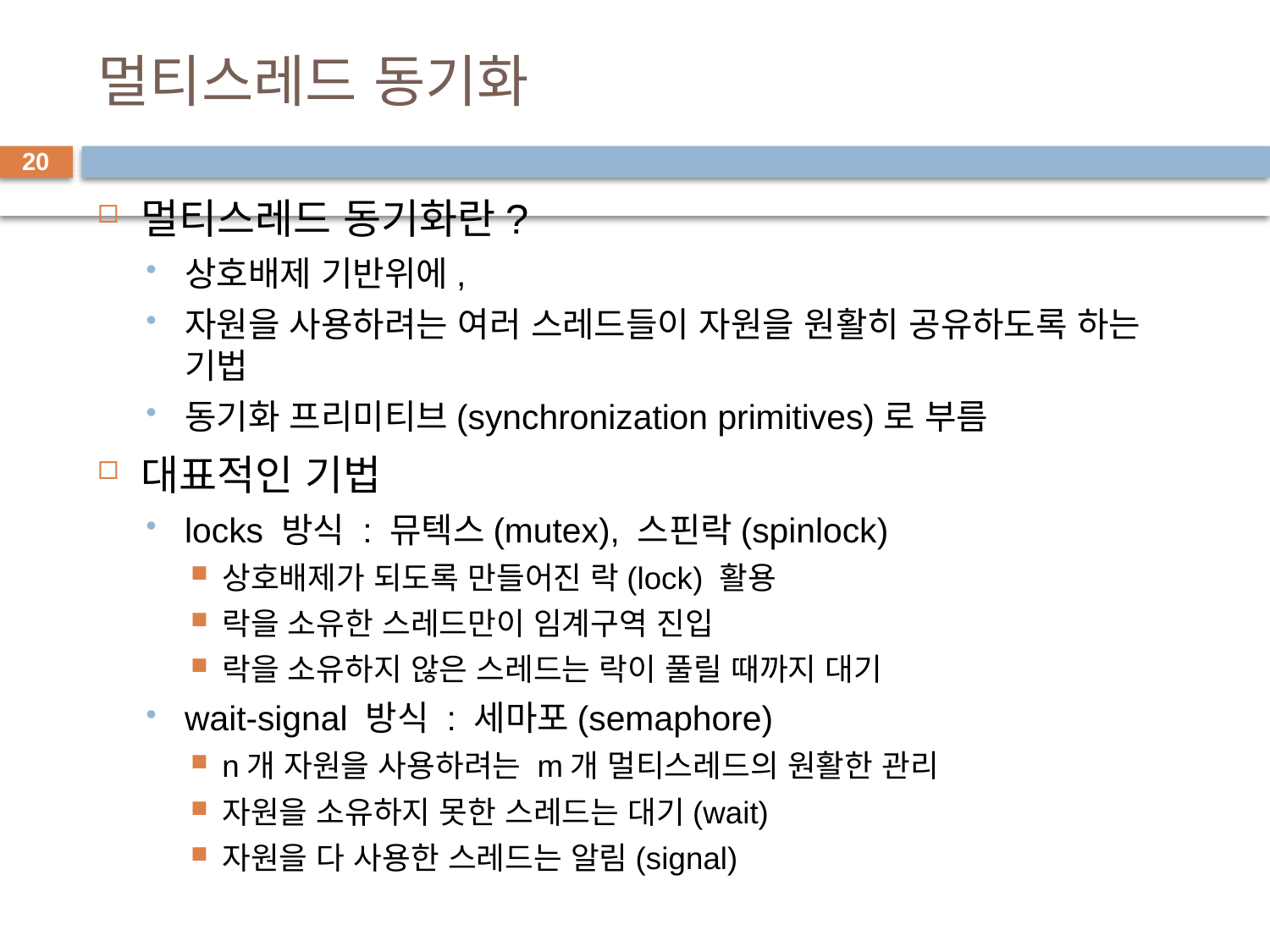

# 멀티스레드 동기화
20
멀티스레드 동기화란?
상호배제 기반위에,
자원을 사용하려는 여러 스레드들이 자원을 원활히 공유하도록 하는 기법
동기화 프리미티브(synchronization primitives)로 부름
대표적인 기법
locks 방식 : 뮤텍스(mutex), 스핀락(spinlock)
상호배제가 되도록 만들어진 락(lock) 활용
락을 소유한 스레드만이 임계구역 진입
락을 소유하지 않은 스레드는 락이 풀릴 때까지 대기
wait-signal 방식 : 세마포(semaphore)
n개 자원을 사용하려는 m개 멀티스레드의 원활한 관리
자원을 소유하지 못한 스레드는 대기(wait)
자원을 다 사용한 스레드는 알림(signal)